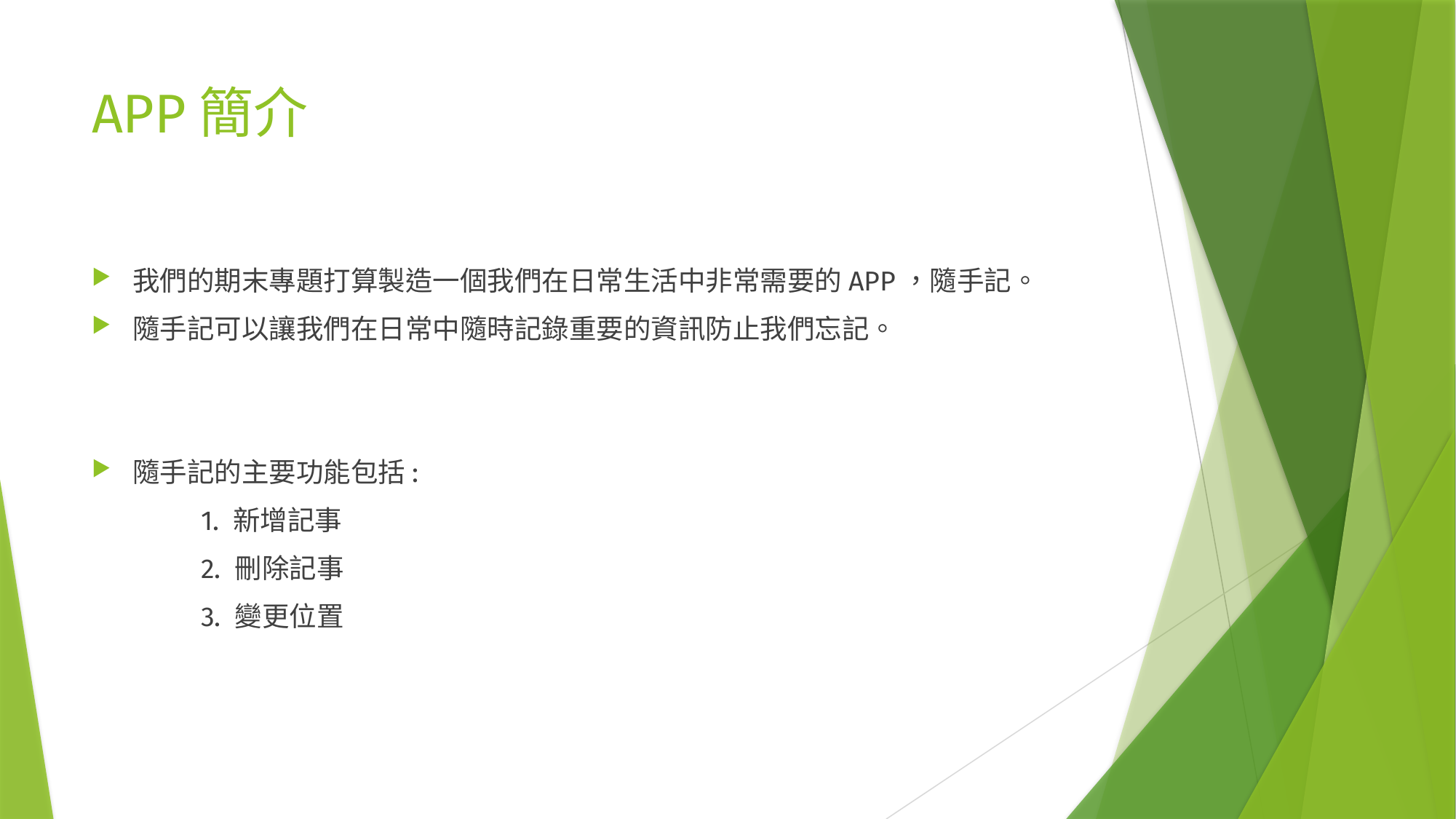

# APP簡介
我們的期末專題打算製造一個我們在日常生活中非常需要的APP，隨手記。
隨手記可以讓我們在日常中隨時記錄重要的資訊防止我們忘記。

隨手記的主要功能包括:
	1. 新增記事
	2. 刪除記事
	3. 變更位置